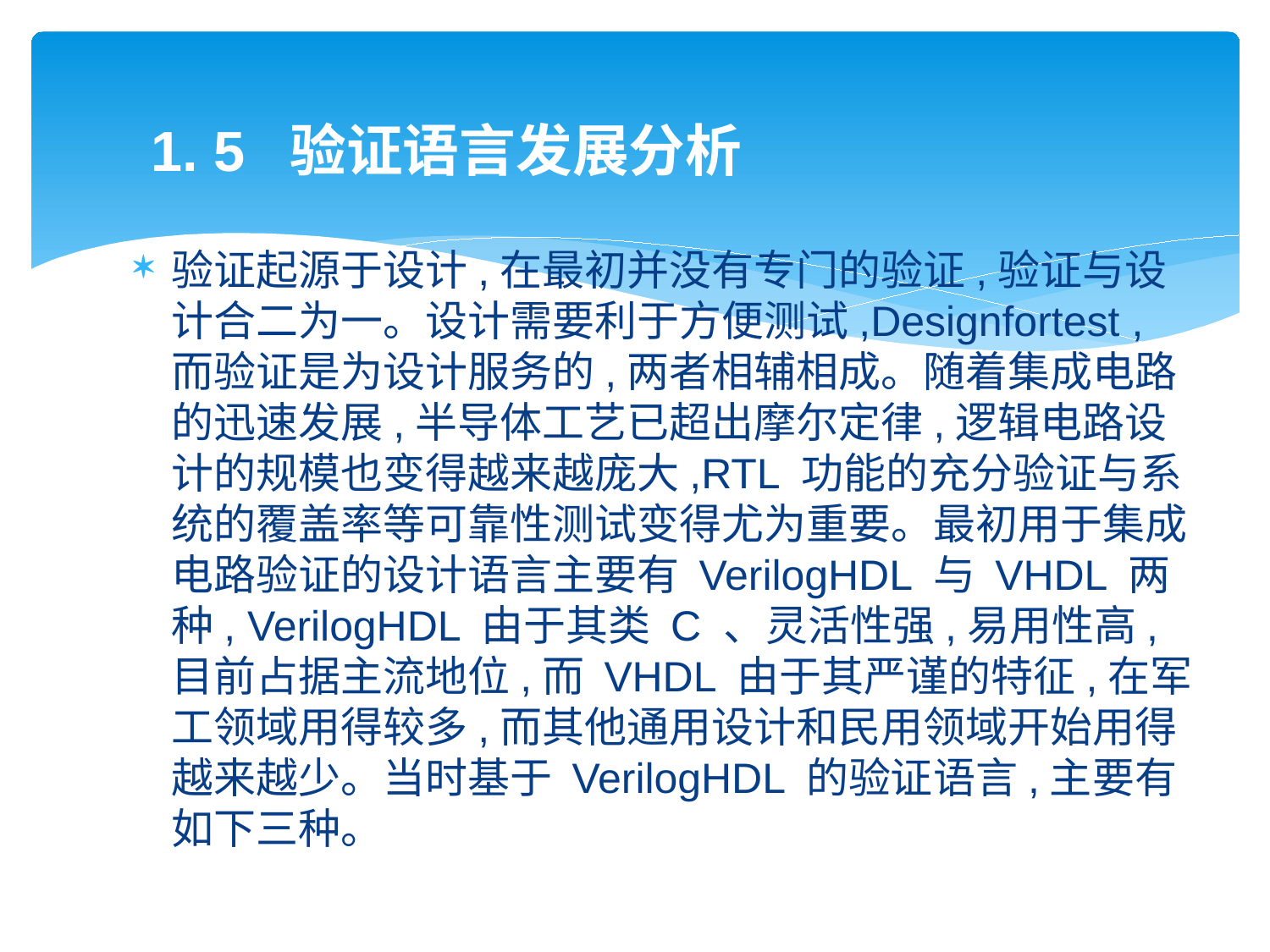

#
1. 5  验证语言发展分析
验证起源于设计,在最初并没有专门的验证,验证与设计合二为一。设计需要利于方便测试,Designfortest ,而验证是为设计服务的,两者相辅相成。随着集成电路的迅速发展,半导体工艺已超出摩尔定律,逻辑电路设计的规模也变得越来越庞大,RTL 功能的充分验证与系统的覆盖率等可靠性测试变得尤为重要。最初用于集成电路验证的设计语言主要有 VerilogHDL 与 VHDL 两种, VerilogHDL 由于其类 C 、灵活性强,易用性高,目前占据主流地位,而 VHDL 由于其严谨的特征,在军工领域用得较多,而其他通用设计和民用领域开始用得越来越少。当时基于 VerilogHDL 的验证语言,主要有如下三种。